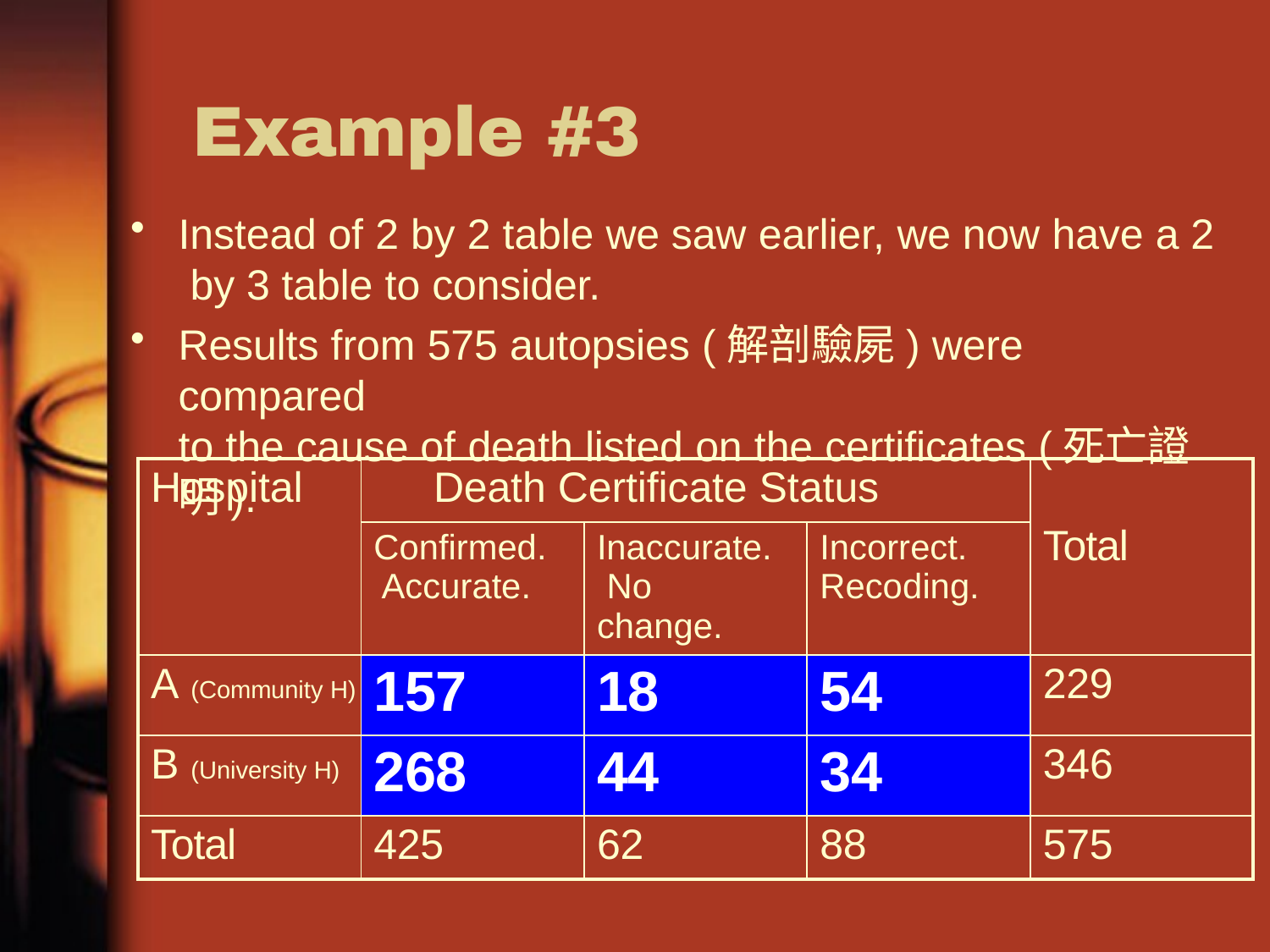

# Example #3
Instead of 2 by 2 table we saw earlier, we now have a 2  by 3 table to consider.
Results from 575 autopsies (解剖驗屍) were compared
to the cause of death listed on the certificates (死亡證明).
| Hospital | Death Certificate Status |  |  | Total |
| --- | --- | --- | --- | --- |
|  | Confirmed. Accurate. | Inaccurate. No change. | Incorrect. Recoding. |  |
| A (Community H) | 157 | 18 | 54 | 229 |
| B (University H) | 268 | 44 | 34 | 346 |
| Total | 425 | 62 | 88 | 575 |